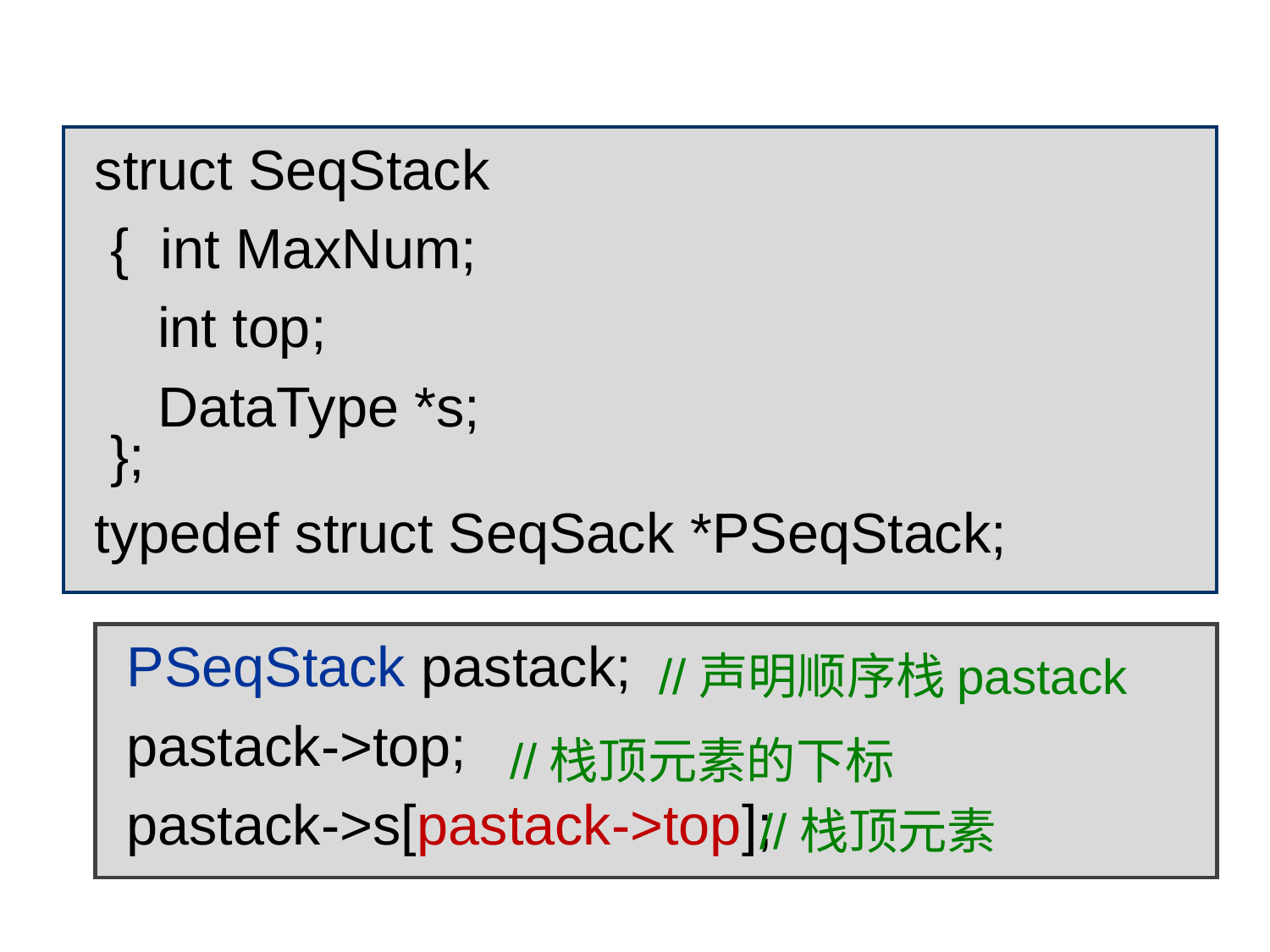

struct SeqStack
   {  int MaxNum;
      int top;
      DataType *s;
   };
  typedef struct SeqSack *PSeqStack;
  PSeqStack pastack;
  pastack->top;
  pastack->s[pastack->top];
//声明顺序栈pastack
//栈顶元素的下标
//栈顶元素